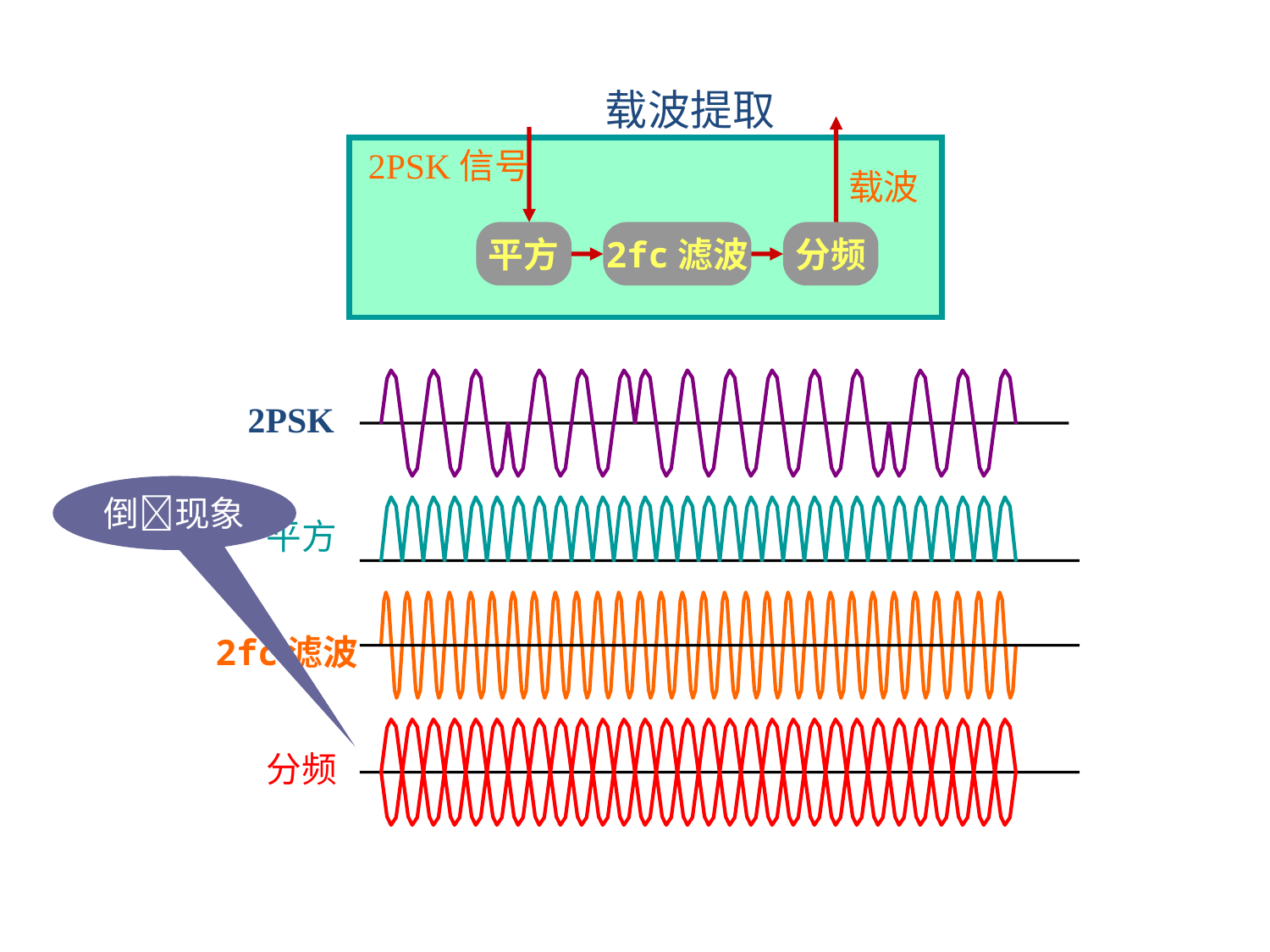

载波提取

2PSK信号
载波
平方
2fc滤波
分频

2PSK

倒π现象

平方

2fc滤波

分频